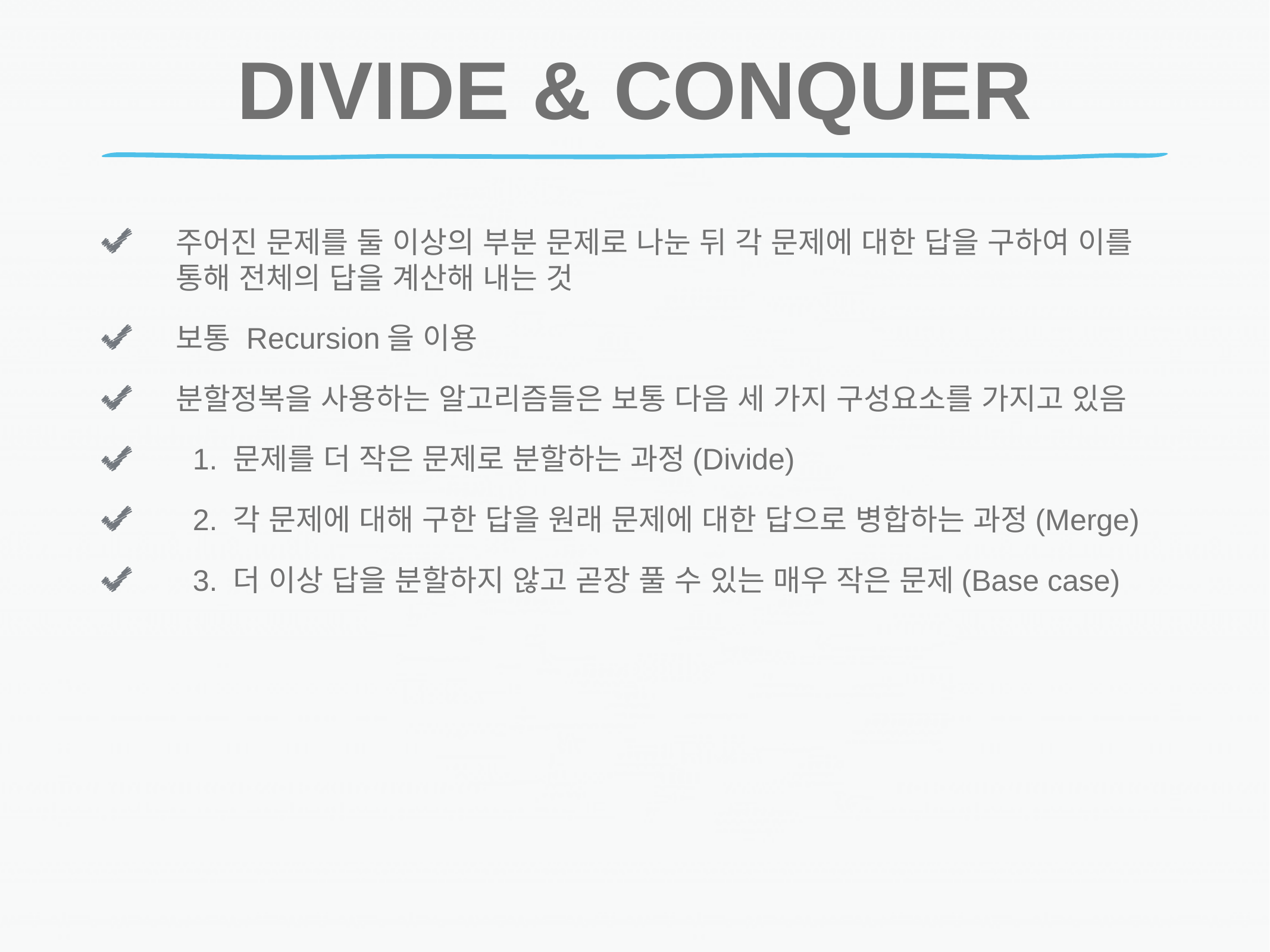

# divide & conquer
주어진 문제를 둘 이상의 부분 문제로 나눈 뒤 각 문제에 대한 답을 구하여 이를 통해 전체의 답을 계산해 내는 것
보통 Recursion을 이용
분할정복을 사용하는 알고리즘들은 보통 다음 세 가지 구성요소를 가지고 있음
  1. 문제를 더 작은 문제로 분할하는 과정(Divide)
  2. 각 문제에 대해 구한 답을 원래 문제에 대한 답으로 병합하는 과정(Merge)
  3. 더 이상 답을 분할하지 않고 곧장 풀 수 있는 매우 작은 문제(Base case)